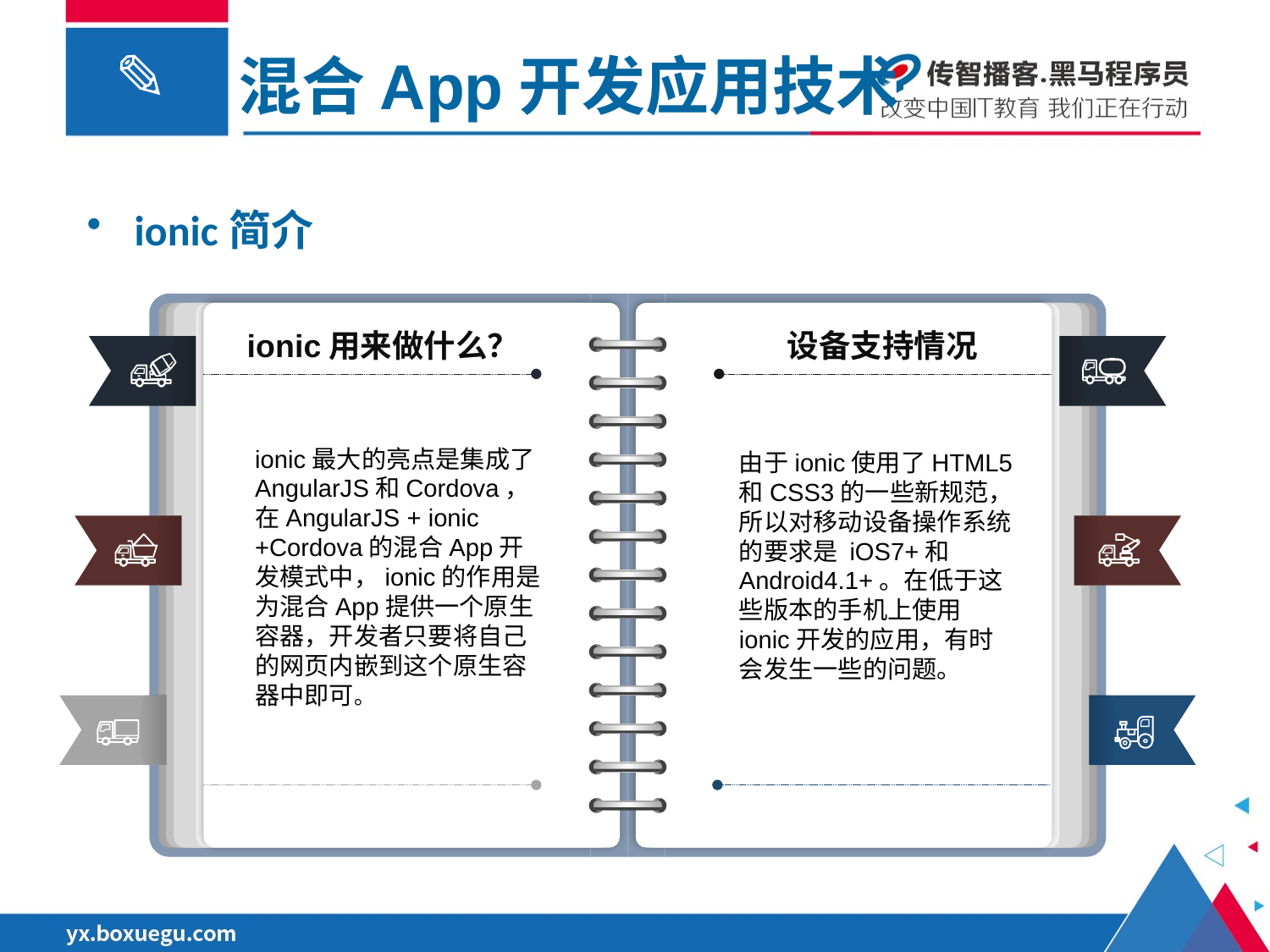

混合App开发应用技术
ionic简介

ionic用来做什么？
设备支持情况

ionic最大的亮点是集成了AngularJS和Cordova，在AngularJS + ionic +Cordova的混合App开发模式中，ionic的作用是为混合App提供一个原生容器，开发者只要将自己的网页内嵌到这个原生容器中即可。

由于ionic使用了HTML5和CSS3的一些新规范，所以对移动设备操作系统的要求是 iOS7+和Android4.1+。在低于这些版本的手机上使用ionic开发的应用，有时会发生一些的问题。